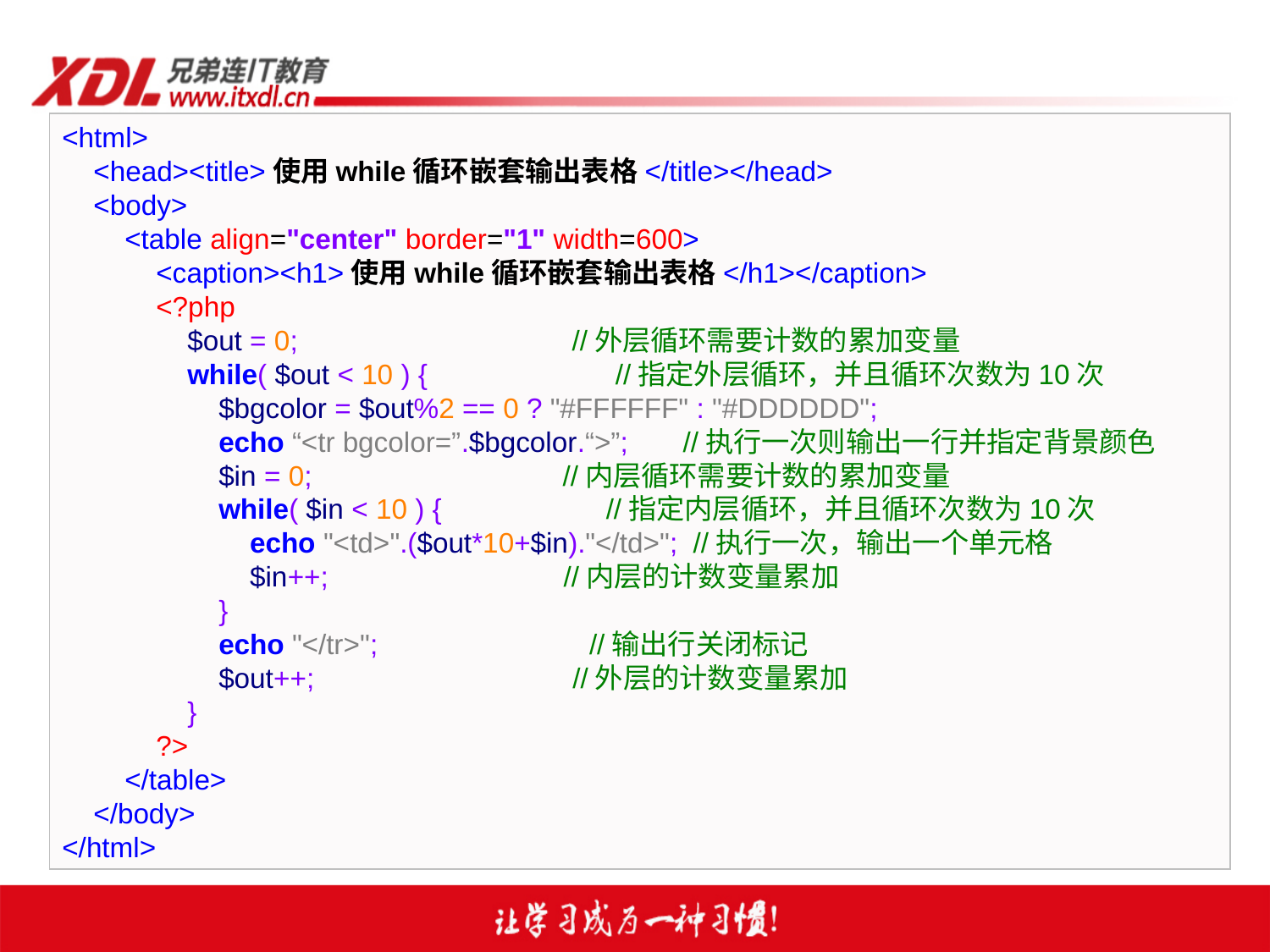

<html>
    <head><title>使用while循环嵌套输出表格</title></head>
    <body>
        <table align="center" border="1" width=600>
            <caption><h1>使用while循环嵌套输出表格</h1></caption>
            <?php
                $out = 0;                                   //外层循环需要计数的累加变量
                while( $out < 10 ) {                        //指定外层循环，并且循环次数为10次
                    $bgcolor = $out%2 == 0 ? "#FFFFFF" : "#DDDDDD";
                    echo “<tr bgcolor=”.$bgcolor.“>”;       //执行一次则输出一行并指定背景颜色
                    $in = 0;                                //内层循环需要计数的累加变量
                    while( $in < 10 ) {                     //指定内层循环，并且循环次数为10次
                        echo "<td>".($out*10+$in)."</td>";  //执行一次，输出一个单元格
                        $in++;                              //内层的计数变量累加
                    }
                    echo "</tr>";                           //输出行关闭标记
                    $out++;                                 //外层的计数变量累加
                }
            ?>
        </table>
    </body>
</html>